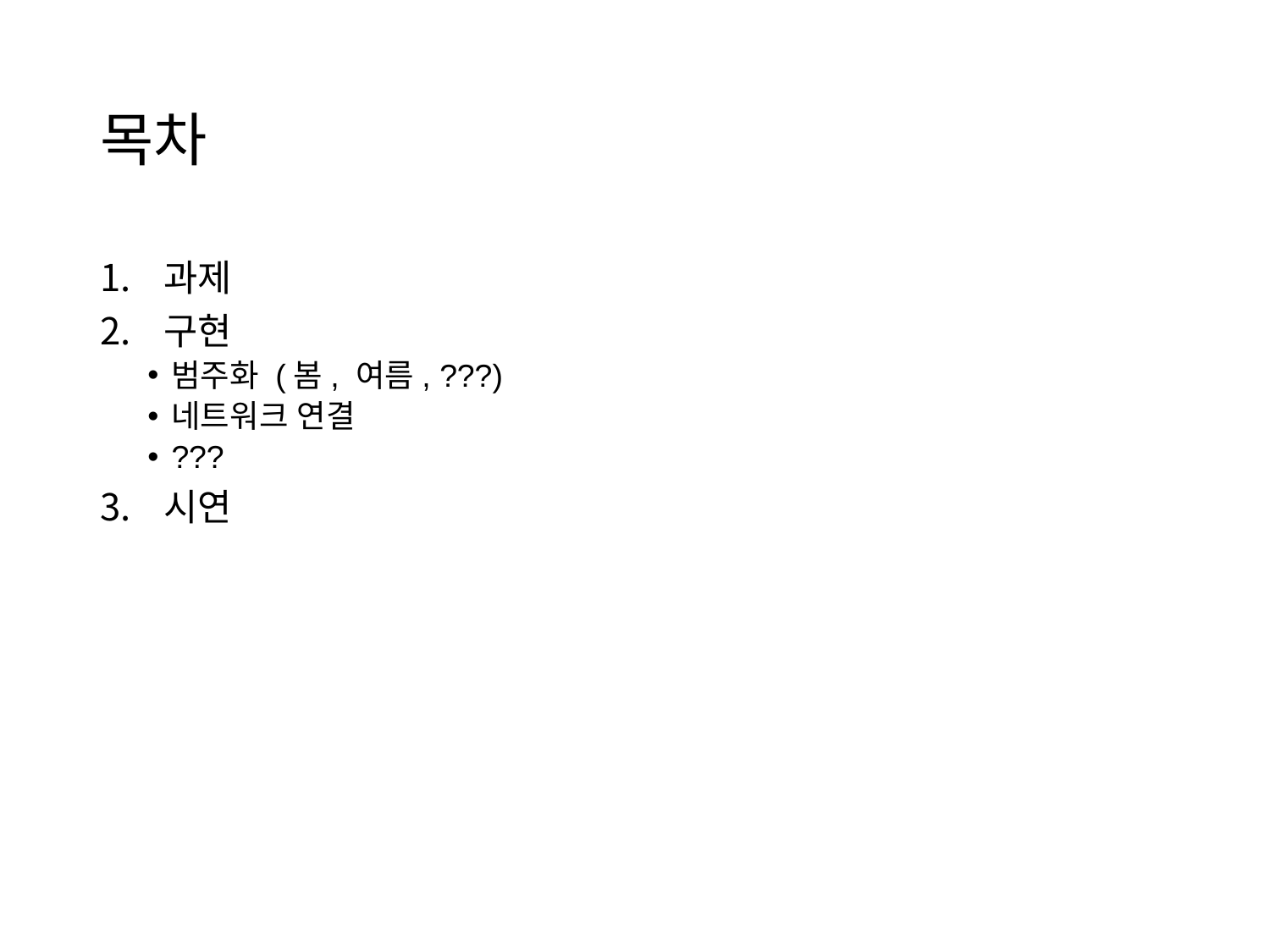

# 목차
과제
구현
범주화 (봄, 여름, ???)
네트워크 연결
???
시연